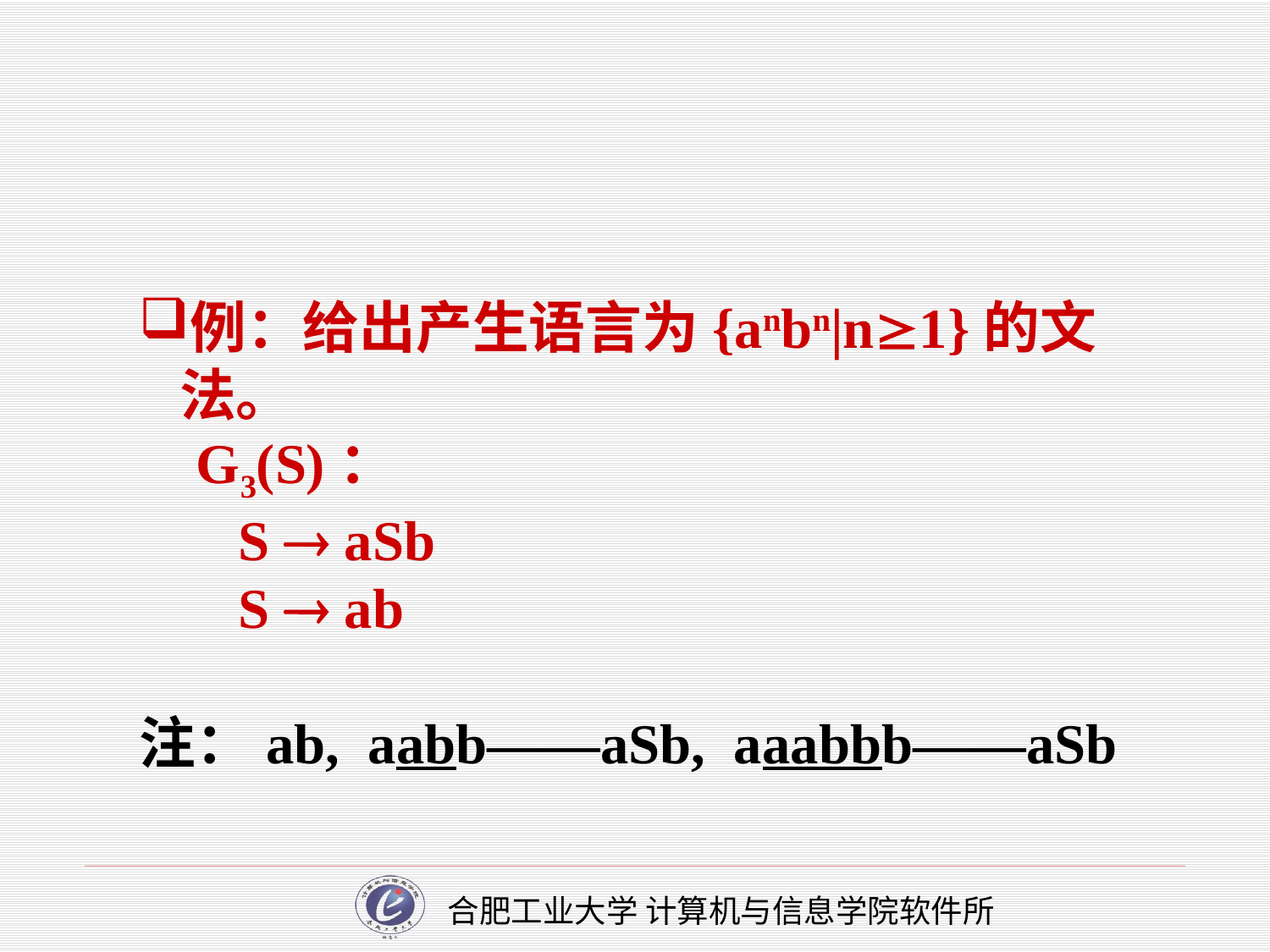

例：给出产生语言为{anbn|n≥1}的文法。
    G3(S)：
       S → aSb
       S → ab

注：ab,  aabb——aSb,  aaabbb——aSb
59